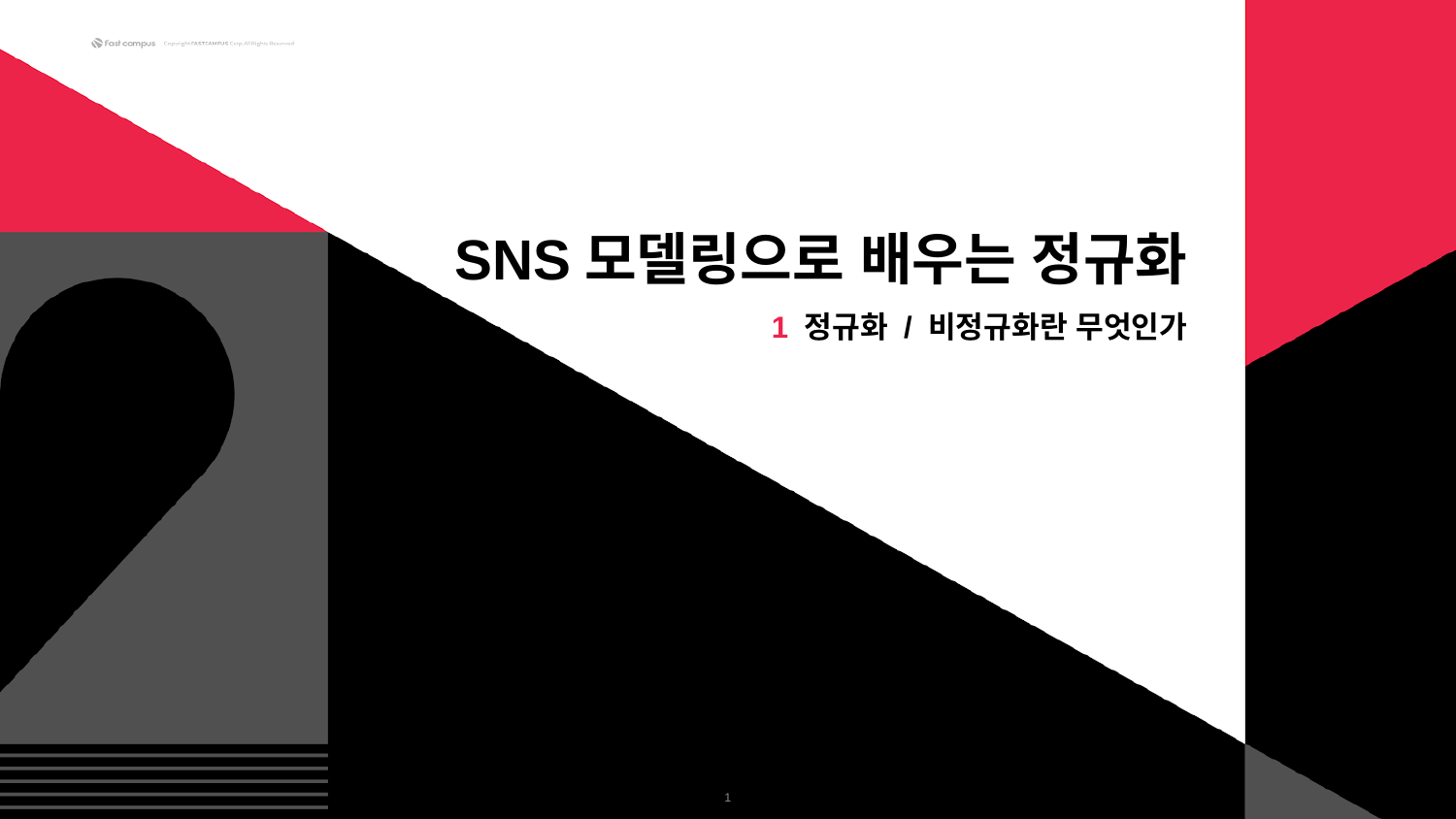

SNS모델링으로 배우는 정규화

1 정규화 / 비정규화란 무엇인가
1